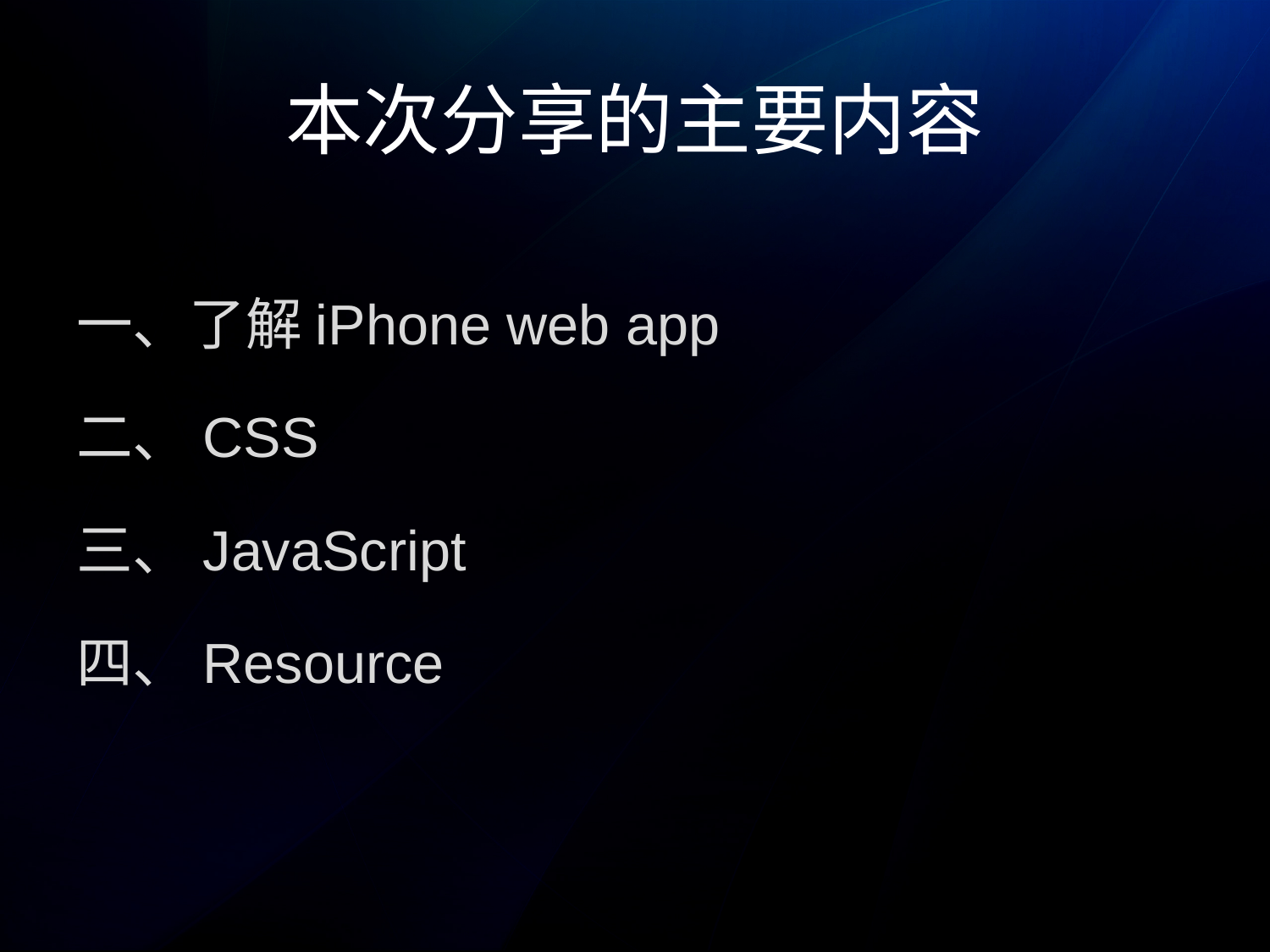

# 本次分享的主要内容
一、了解iPhone web app
二、CSS
三、JavaScript
四、Resource